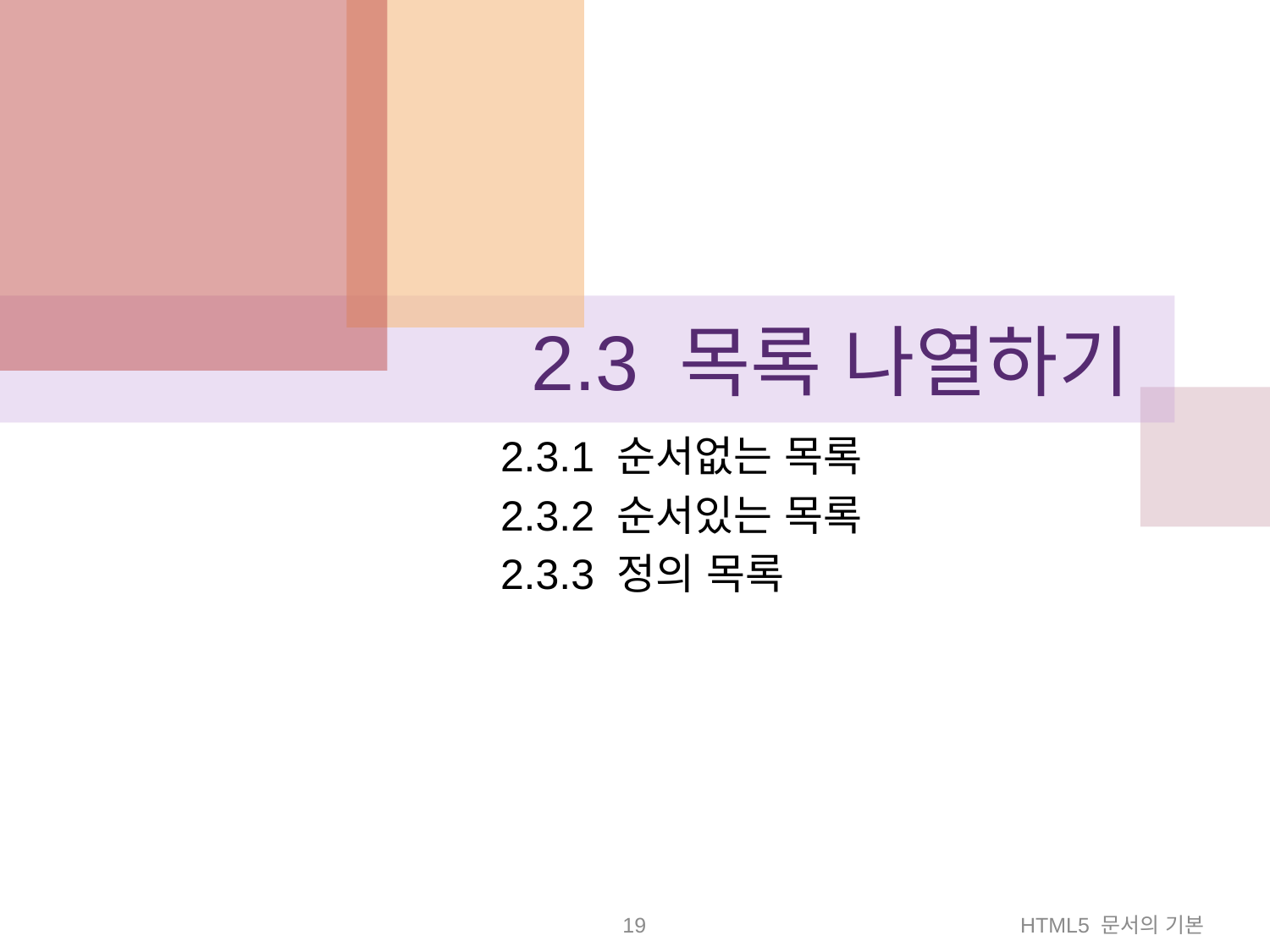

# 2.3 목록 나열하기
2.3.1 순서없는 목록
2.3.2 순서있는 목록
2.3.3 정의 목록
19
HTML5 문서의 기본